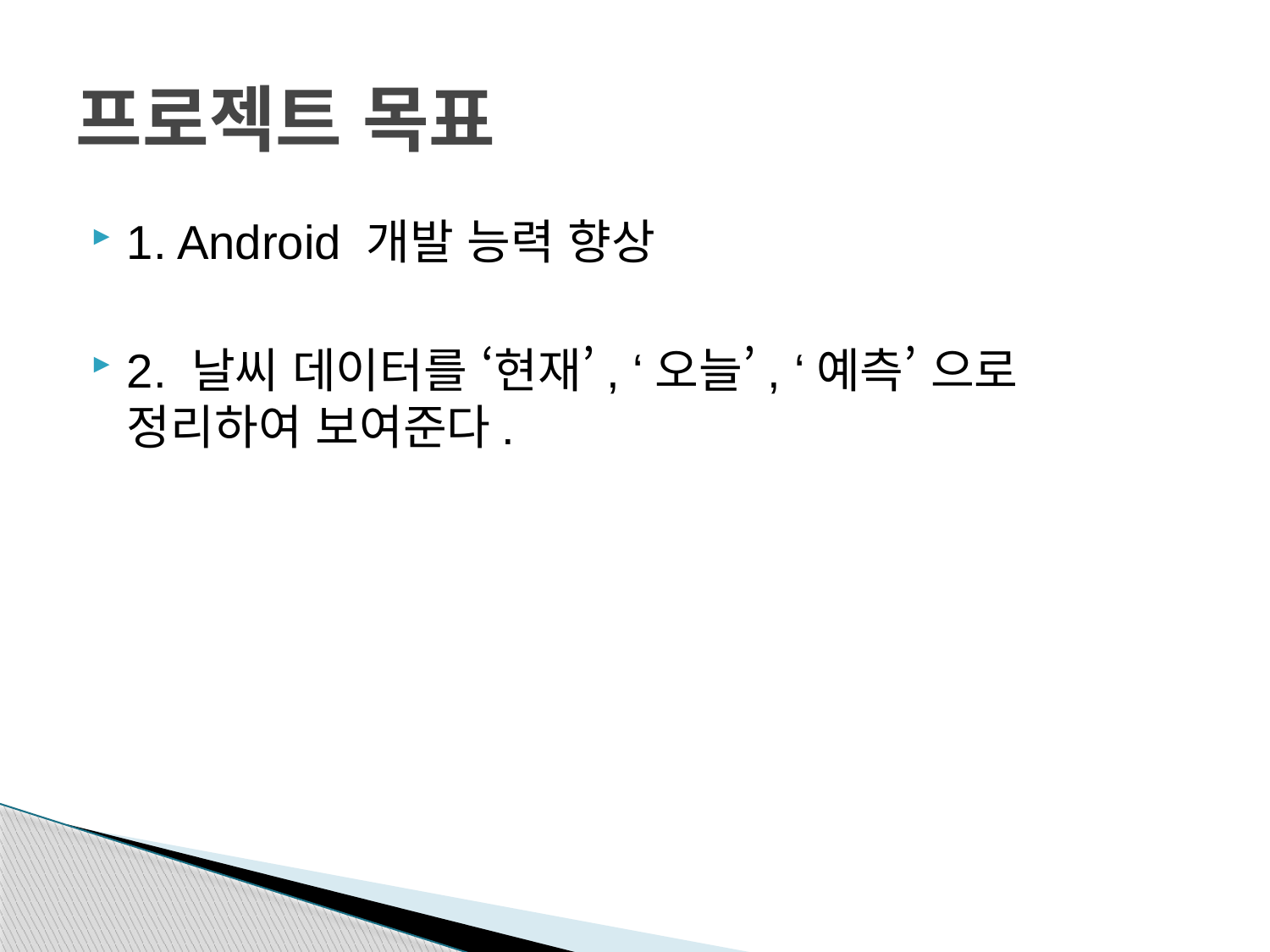

# 프로젝트 목표
1. Android 개발 능력 향상

2. 날씨 데이터를 ‘현재’, ‘오늘’, ‘예측’ 으로 정리하여 보여준다.